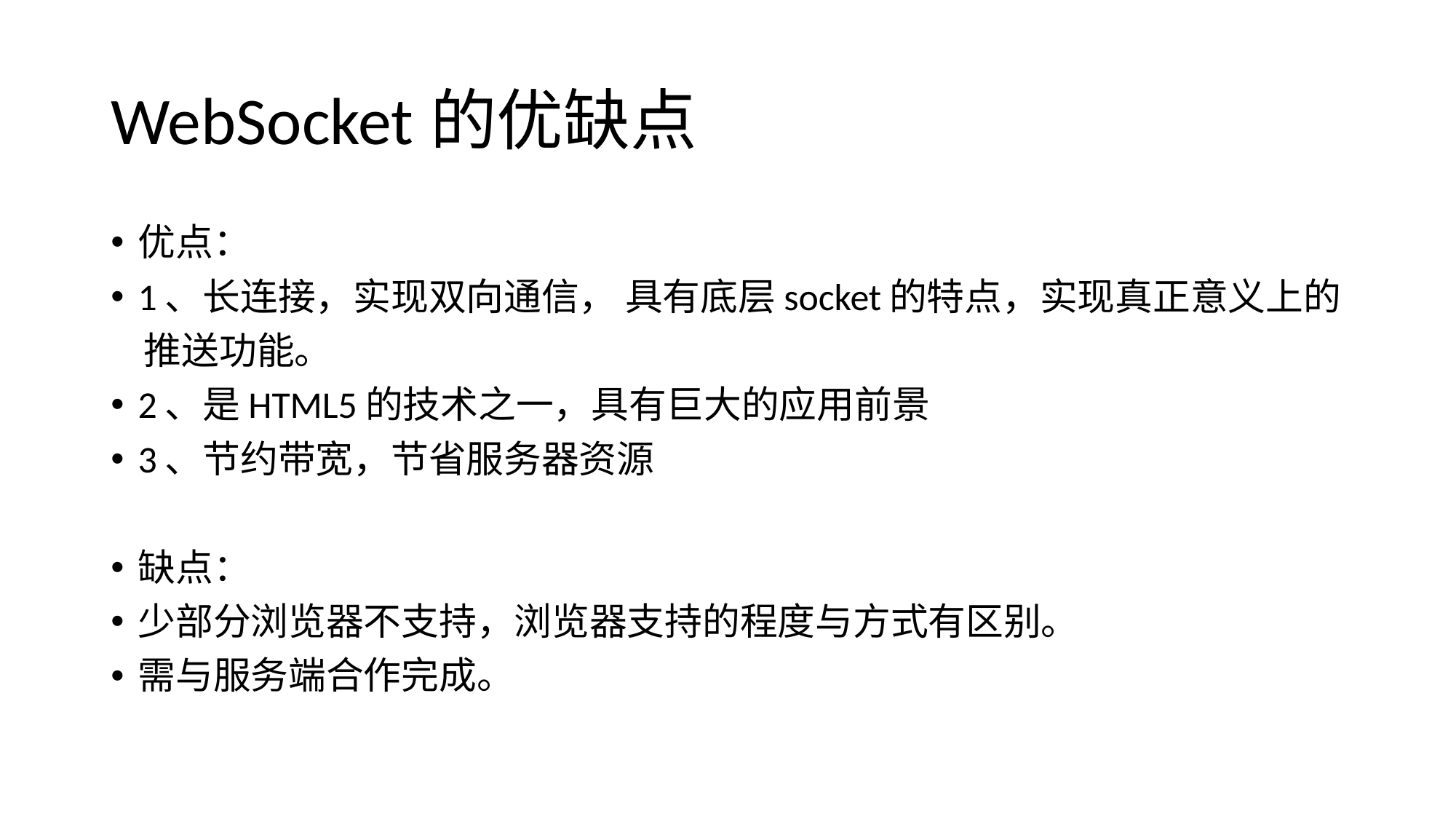

# WebSocket的优缺点
优点：
1、长连接，实现双向通信， 具有底层socket的特点，实现真正意义上的
   推送功能。
2、是HTML5的技术之一，具有巨大的应用前景
3、节约带宽，节省服务器资源

缺点：
少部分浏览器不支持，浏览器支持的程度与方式有区别。
需与服务端合作完成。